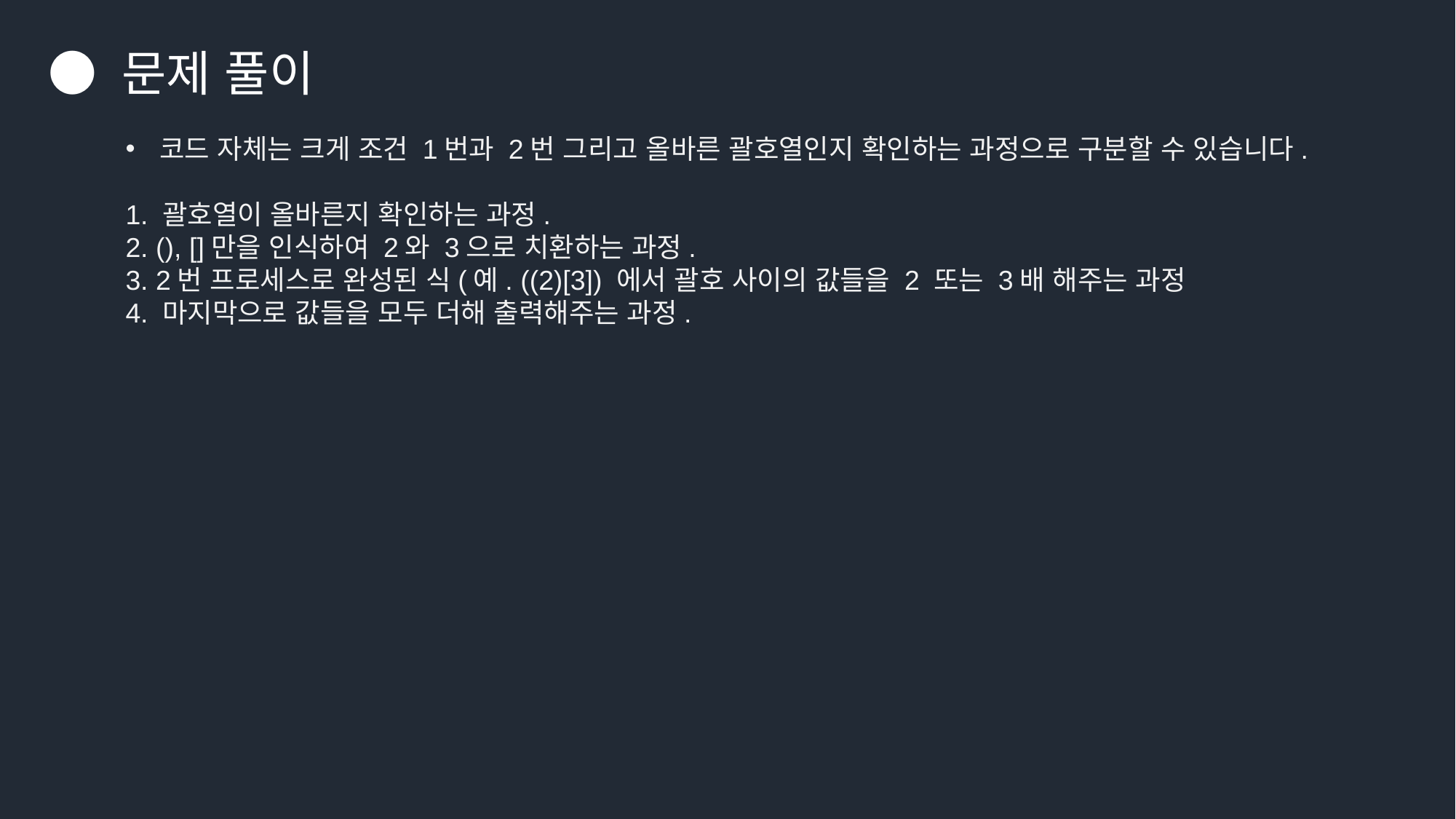

● 문제 풀이

코드 자체는 크게 조건 1번과 2번 그리고 올바른 괄호열인지 확인하는 과정으로 구분할 수 있습니다.

1. 괄호열이 올바른지 확인하는 과정.
2. (), []만을 인식하여 2와 3으로 치환하는 과정.
3. 2번 프로세스로 완성된 식(예. ((2)[3]) 에서 괄호 사이의 값들을 2 또는 3배 해주는 과정
4. 마지막으로 값들을 모두 더해 출력해주는 과정.